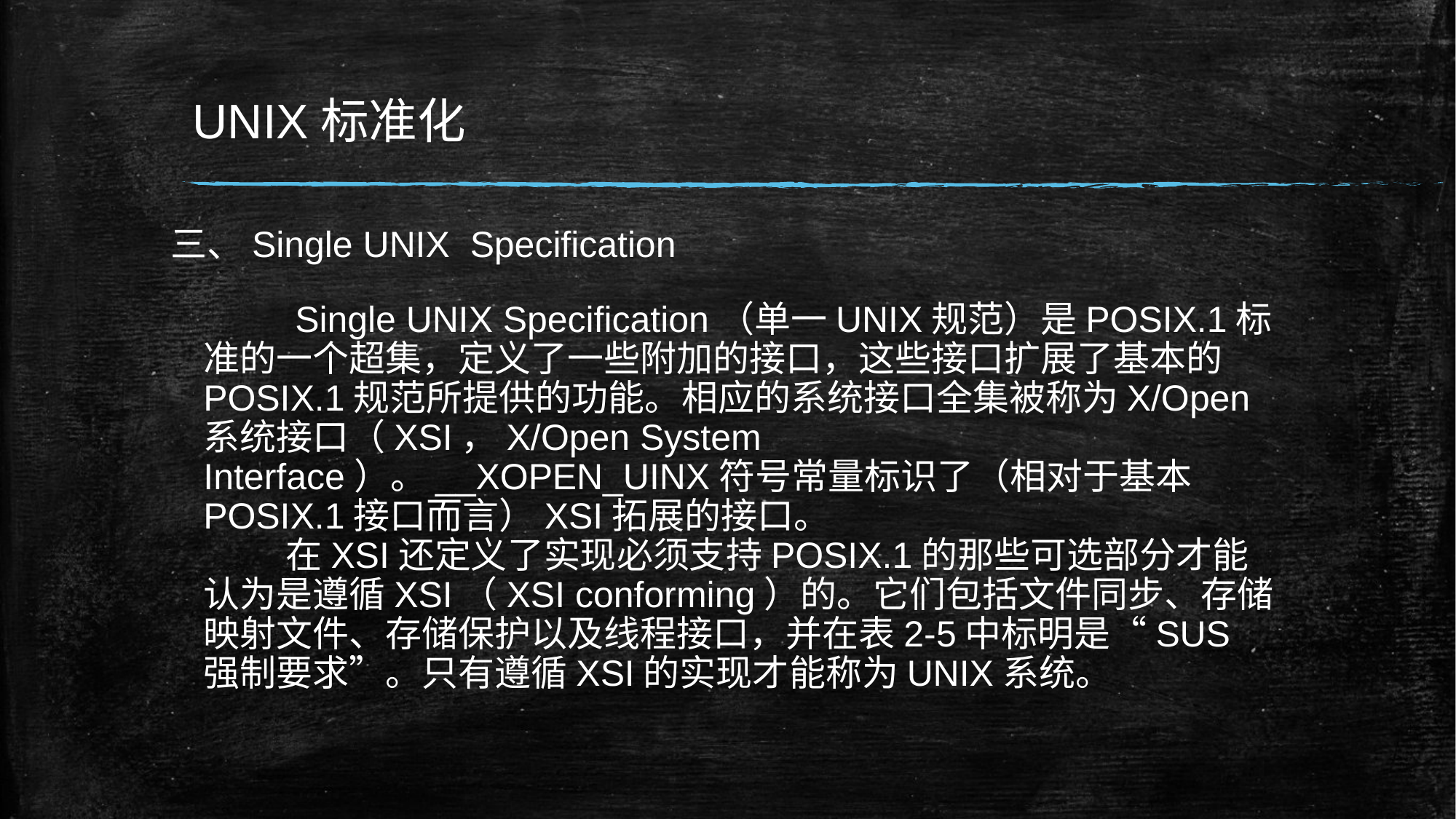

# UNIX标准化
三、Single UNIX  Specification
         Single UNIX Specification（单一UNIX规范）是POSIX.1标准的一个超集，定义了一些附加的接口，这些接口扩展了基本的POSIX.1规范所提供的功能。相应的系统接口全集被称为X/Open系统接口（XSI，X/Open System Interface）。__XOPEN_UINX符号常量标识了（相对于基本POSIX.1接口而言）XSI拓展的接口。
         在XSI还定义了实现必须支持POSIX.1的那些可选部分才能认为是遵循XSI（XSI conforming）的。它们包括文件同步、存储映射文件、存储保护以及线程接口，并在表2-5中标明是“SUS强制要求”。只有遵循XSI的实现才能称为UNIX系统。